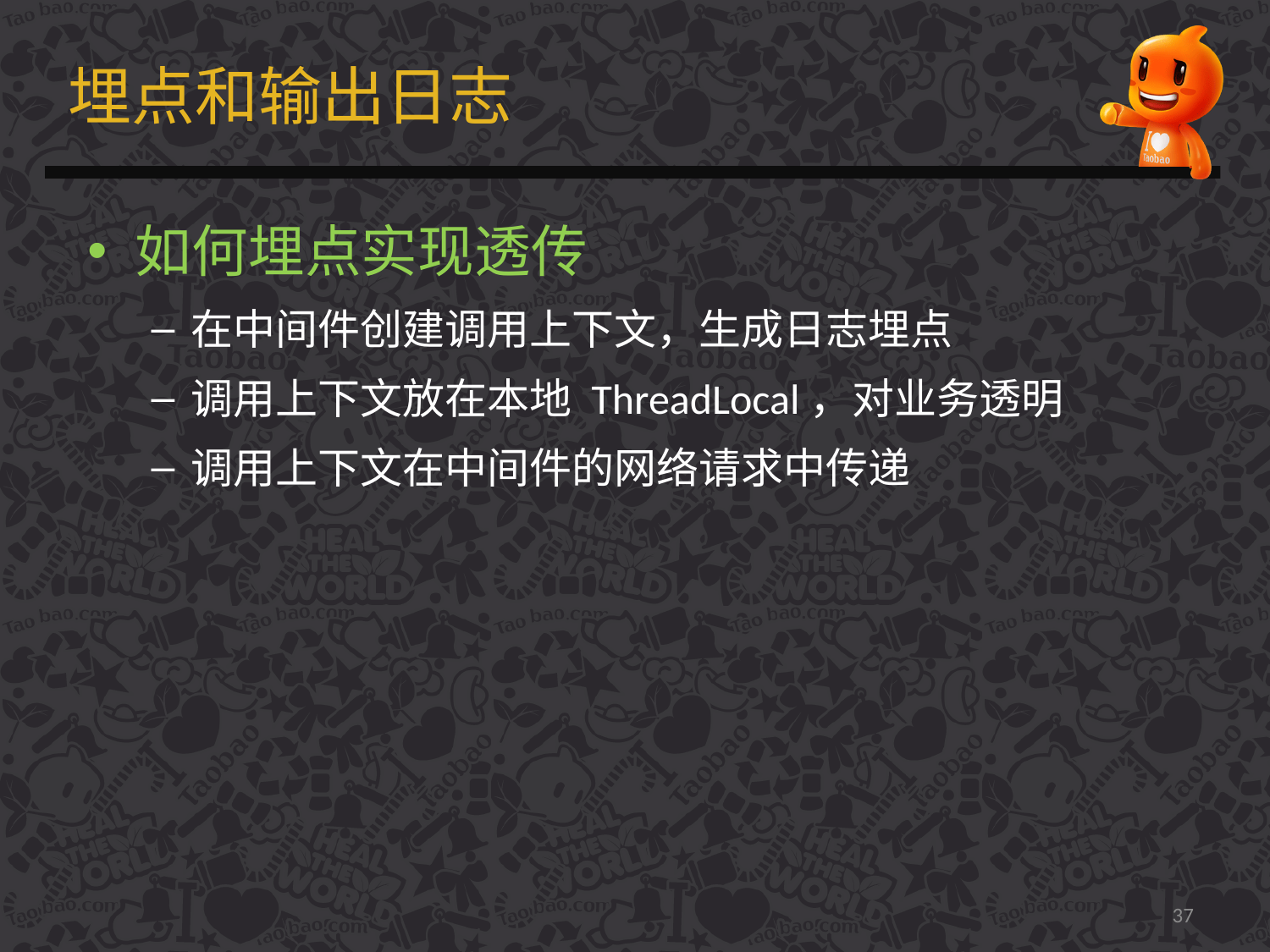

# 埋点和输出日志
如何埋点实现透传
在中间件创建调用上下文，生成日志埋点
调用上下文放在本地 ThreadLocal，对业务透明
调用上下文在中间件的网络请求中传递
37